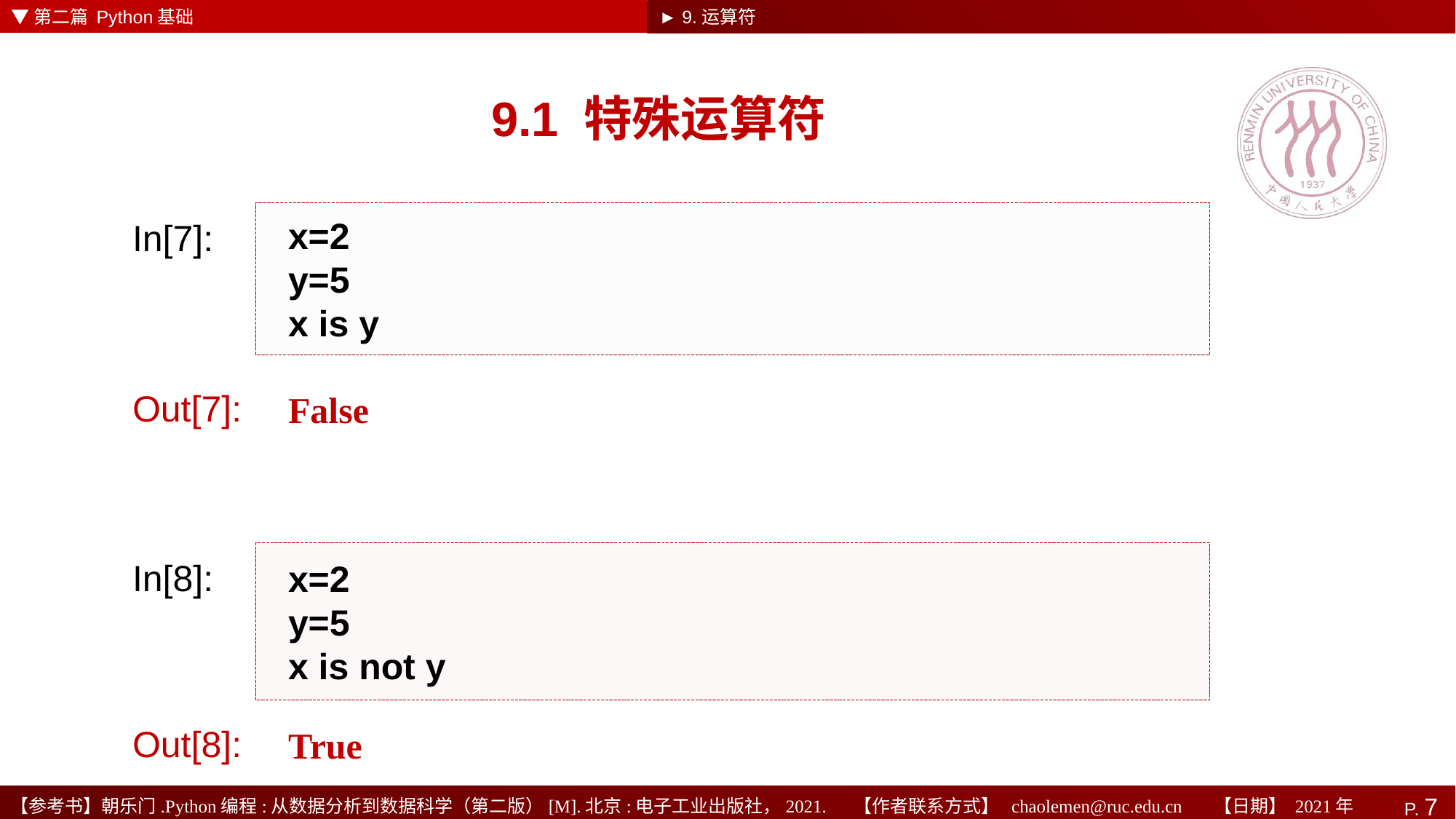

▼第二篇 Python基础
► 9.运算符
# 9.1 特殊运算符
x=2
y=5
x is y
In[7]:
False
Out[7]:
x=2
y=5
x is not y
In[8]:
True
Out[8]: